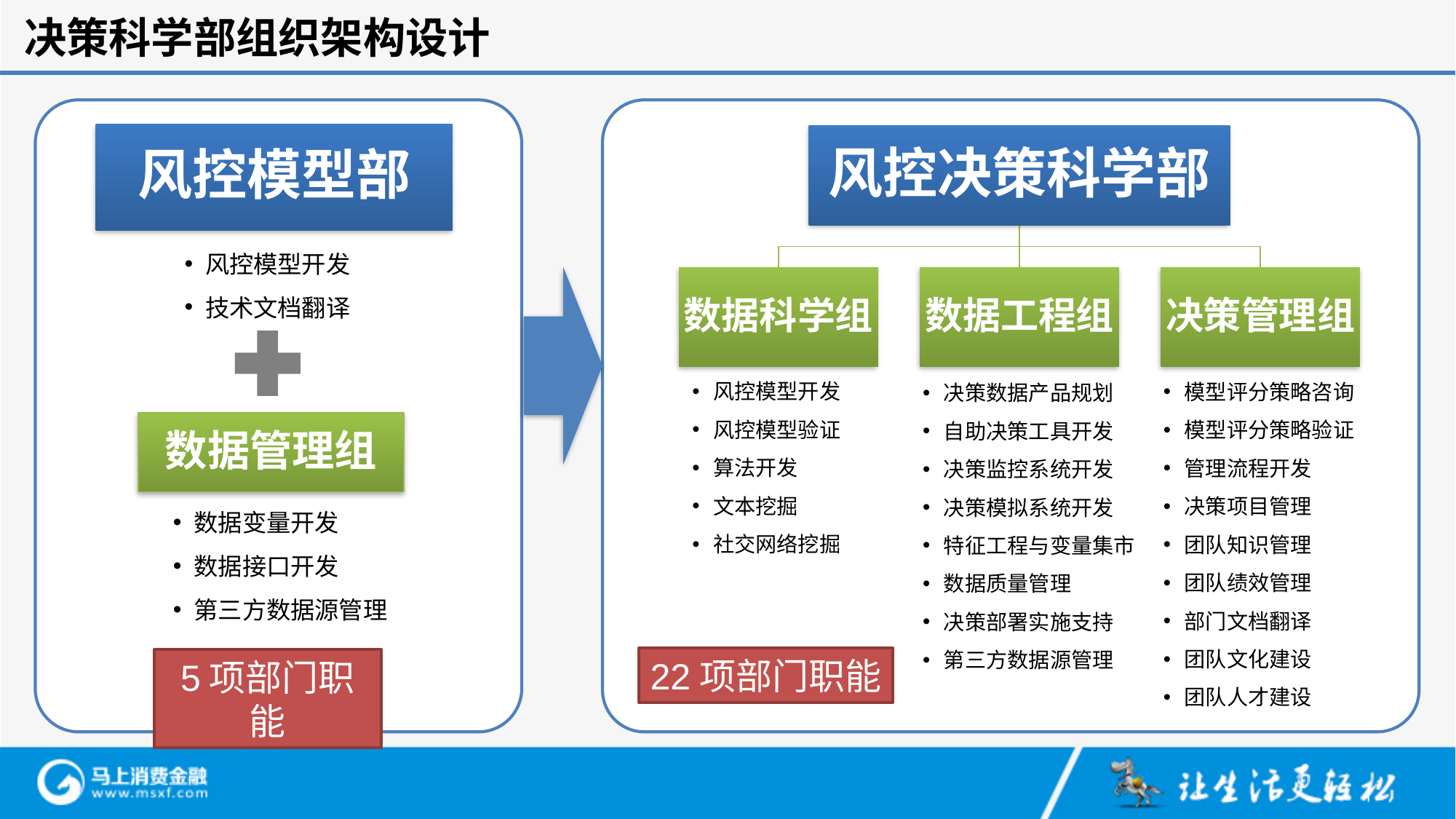

决策科学部组织架构设计
风控模型部

风控决策科学部
数据科学组
数据工程组
决策管理组
风控模型开发
技术文档翻译

数据管理组
风控模型开发
风控模型验证
算法开发
文本挖掘
社交网络挖掘
模型评分策略咨询
模型评分策略验证
管理流程开发
决策项目管理
团队知识管理
团队绩效管理
部门文档翻译
团队文化建设
团队人才建设
决策数据产品规划
自助决策工具开发
决策监控系统开发
决策模拟系统开发
特征工程与变量集市
数据质量管理
决策部署实施支持
第三方数据源管理
数据变量开发
数据接口开发
第三方数据源管理
22项部门职能
5项部门职能